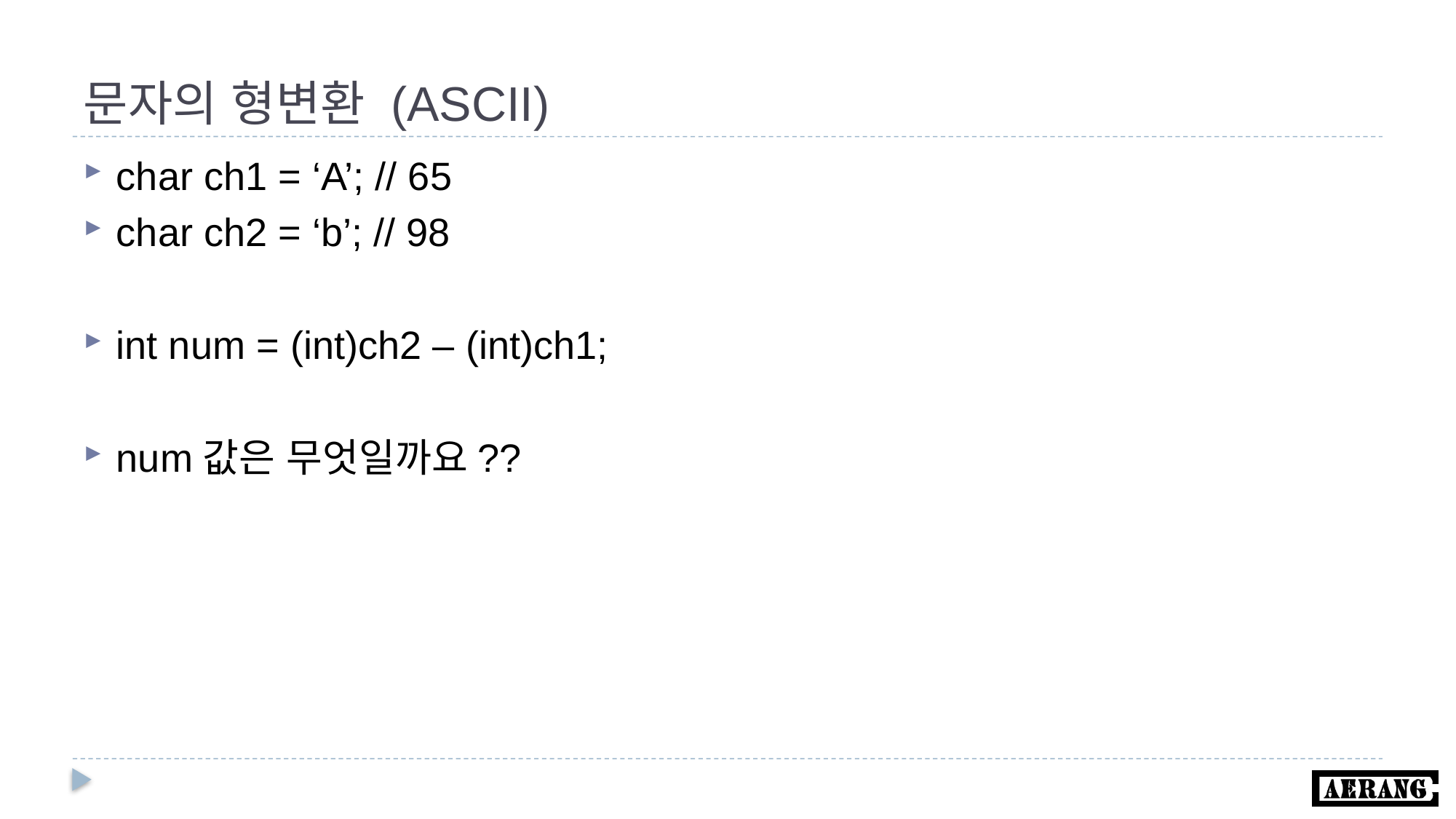

# 문자의 형변환 (ASCII)
char ch1 = ‘A’; // 65
char ch2 = ‘b’; // 98

int num = (int)ch2 – (int)ch1;

num값은 무엇일까요??